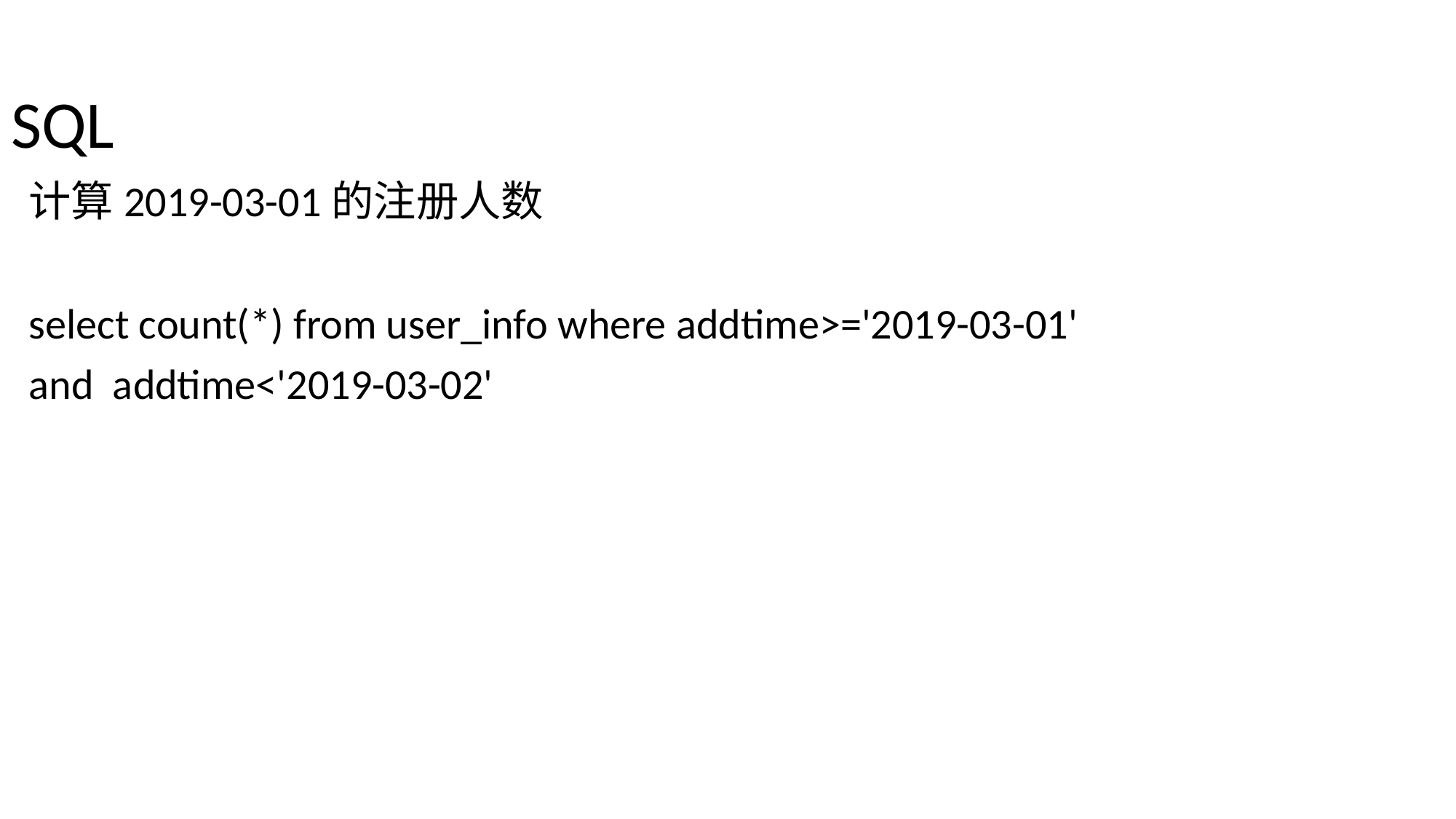

# SQL
计算2019-03-01的注册人数

select count(*) from user_info where addtime>='2019-03-01'
and  addtime<'2019-03-02'